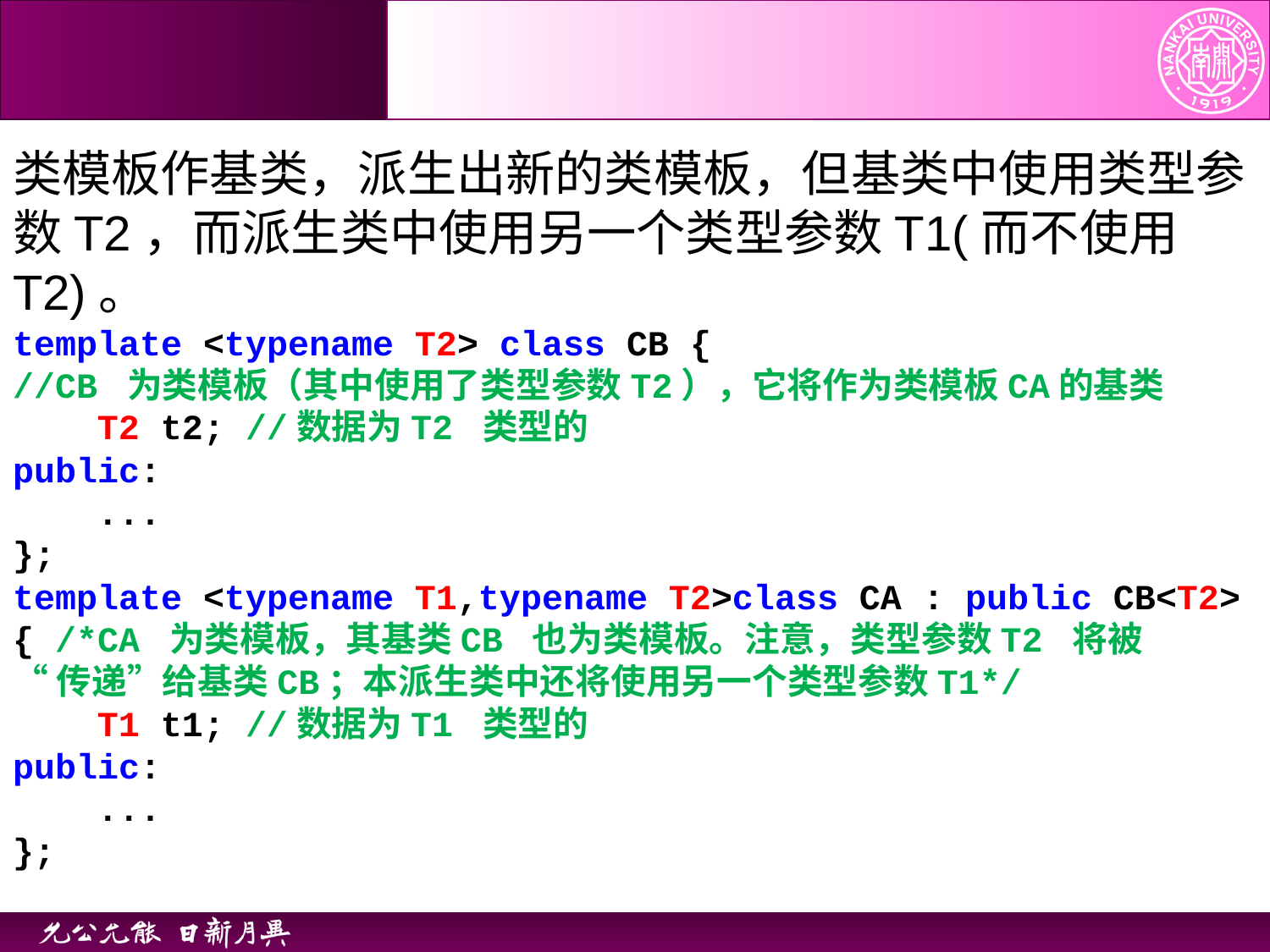

类模板作基类，派生出新的类模板，但基类中使用类型参数T2，而派生类中使用另一个类型参数T1(而不使用T2)。
template <typename T2> class CB {
//CB 为类模板（其中使用了类型参数T2），它将作为类模板CA的基类
	T2 t2; //数据为T2 类型的
public:
	...
};
template <typename T1,typename T2>class CA : public CB<T2>
{ /*CA 为类模板，其基类CB 也为类模板。注意，类型参数T2 将被
“传递”给基类CB；本派生类中还将使用另一个类型参数T1*/
	T1 t1; //数据为T1 类型的
public:
	...
};